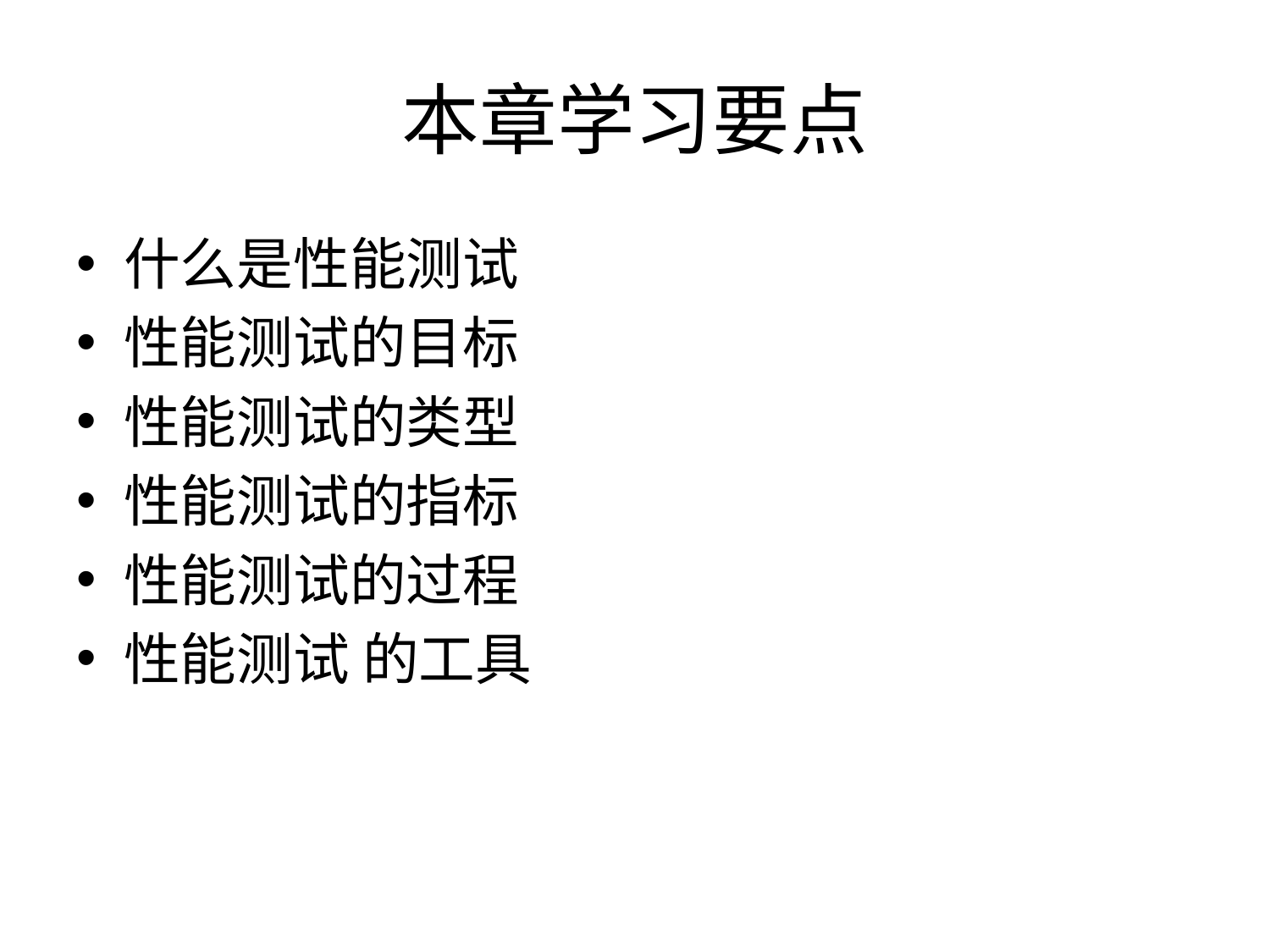

# 本章学习要点
什么是性能测试
性能测试的目标
性能测试的类型
性能测试的指标
性能测试的过程
性能测试 的工具